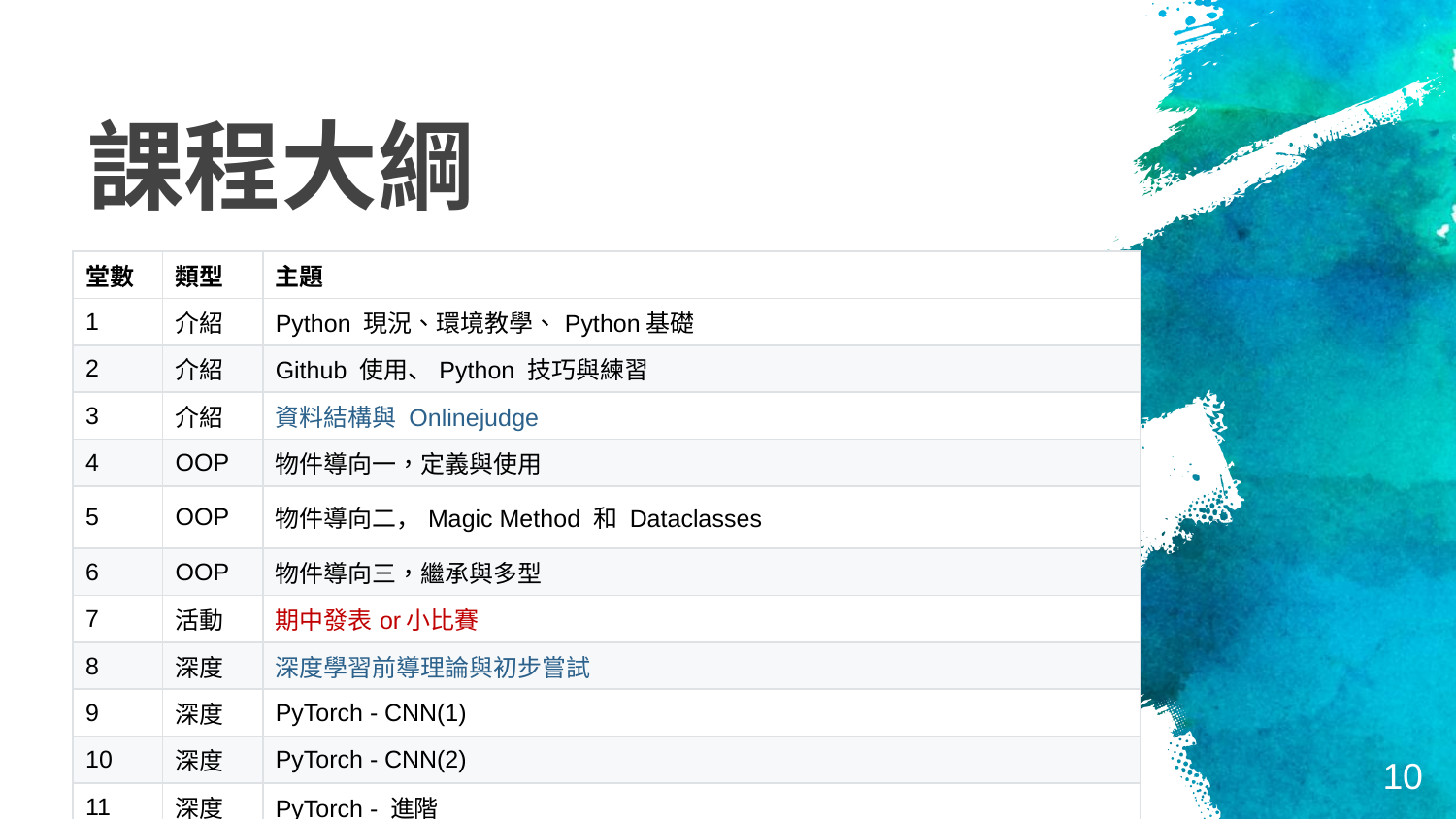

# 課程大綱
| 堂數 | 類型 | 主題 |
| --- | --- | --- |
| 1 | 介紹 | Python 現況、環境教學、Python基礎 |
| 2 | 介紹 | Github 使用、Python 技巧與練習 |
| 3 | 介紹 | 資料結構與 Onlinejudge |
| 4 | OOP | 物件導向一，定義與使用 |
| 5 | OOP | 物件導向二，Magic Method 和 Dataclasses |
| 6 | OOP | 物件導向三，繼承與多型 |
| 7 | 活動 | 期中發表or小比賽 |
| 8 | 深度 | 深度學習前導理論與初步嘗試 |
| 9 | 深度 | PyTorch - CNN(1) |
| 10 | 深度 | PyTorch - CNN(2) |
| 11 | 深度 | PyTorch - 進階 |
10